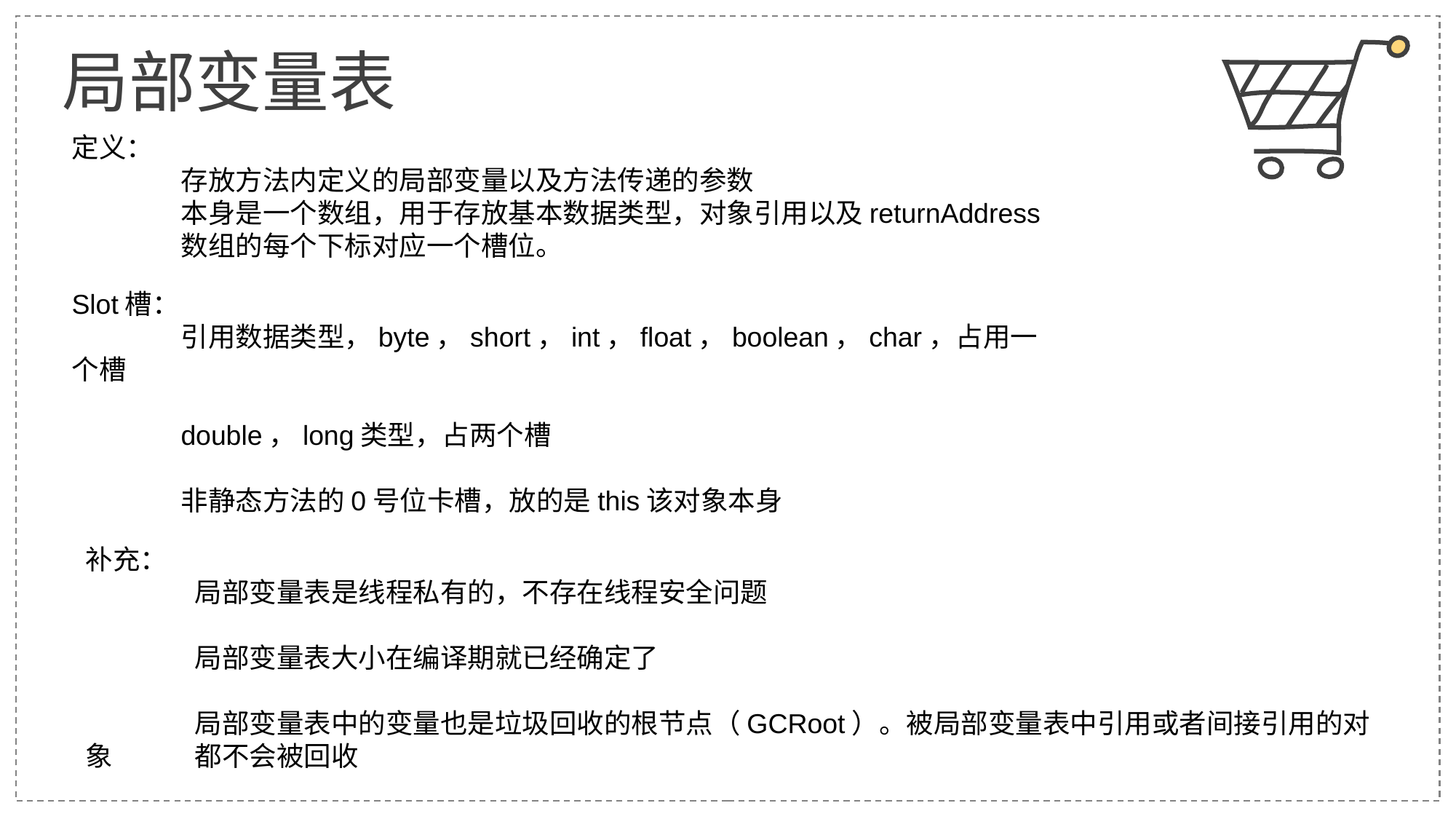

局部变量表

定义：
	存放方法内定义的局部变量以及方法传递的参数
	本身是一个数组，用于存放基本数据类型，对象引用以及returnAddress
	数组的每个下标对应一个槽位。
Slot槽：
	引用数据类型，byte，short，int，float，boolean，char，占用一个槽

	double，long类型，占两个槽

	非静态方法的0号位卡槽，放的是this该对象本身
补充：
	局部变量表是线程私有的，不存在线程安全问题

	局部变量表大小在编译期就已经确定了

	局部变量表中的变量也是垃圾回收的根节点（GCRoot）。被局部变量表中引用或者间接引用的对象	都不会被回收